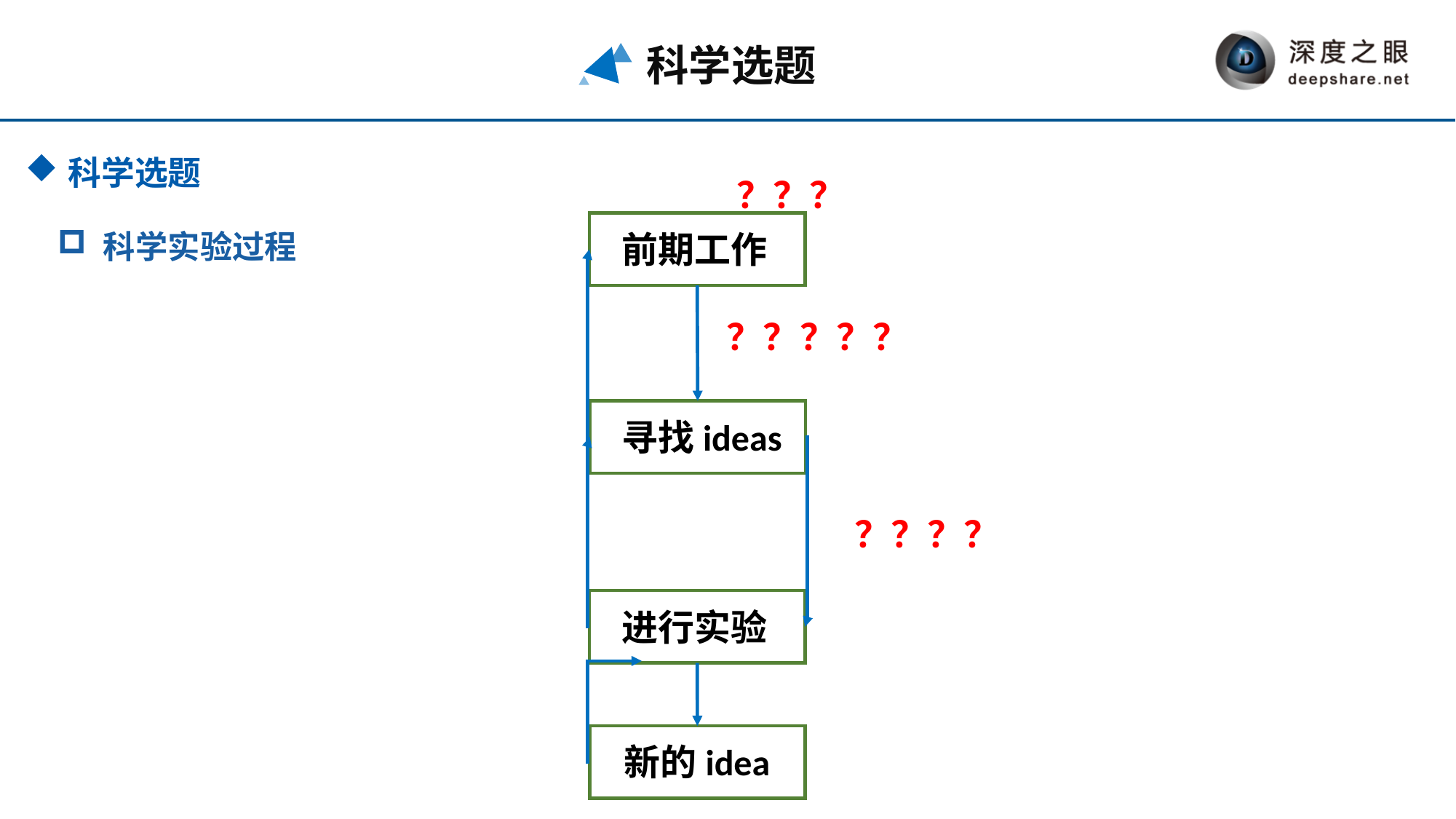

科学选题

科学选题
？？？
科学实验过程

前期工作
？？？？？

寻找ideas
？？？？

进行实验

新的idea